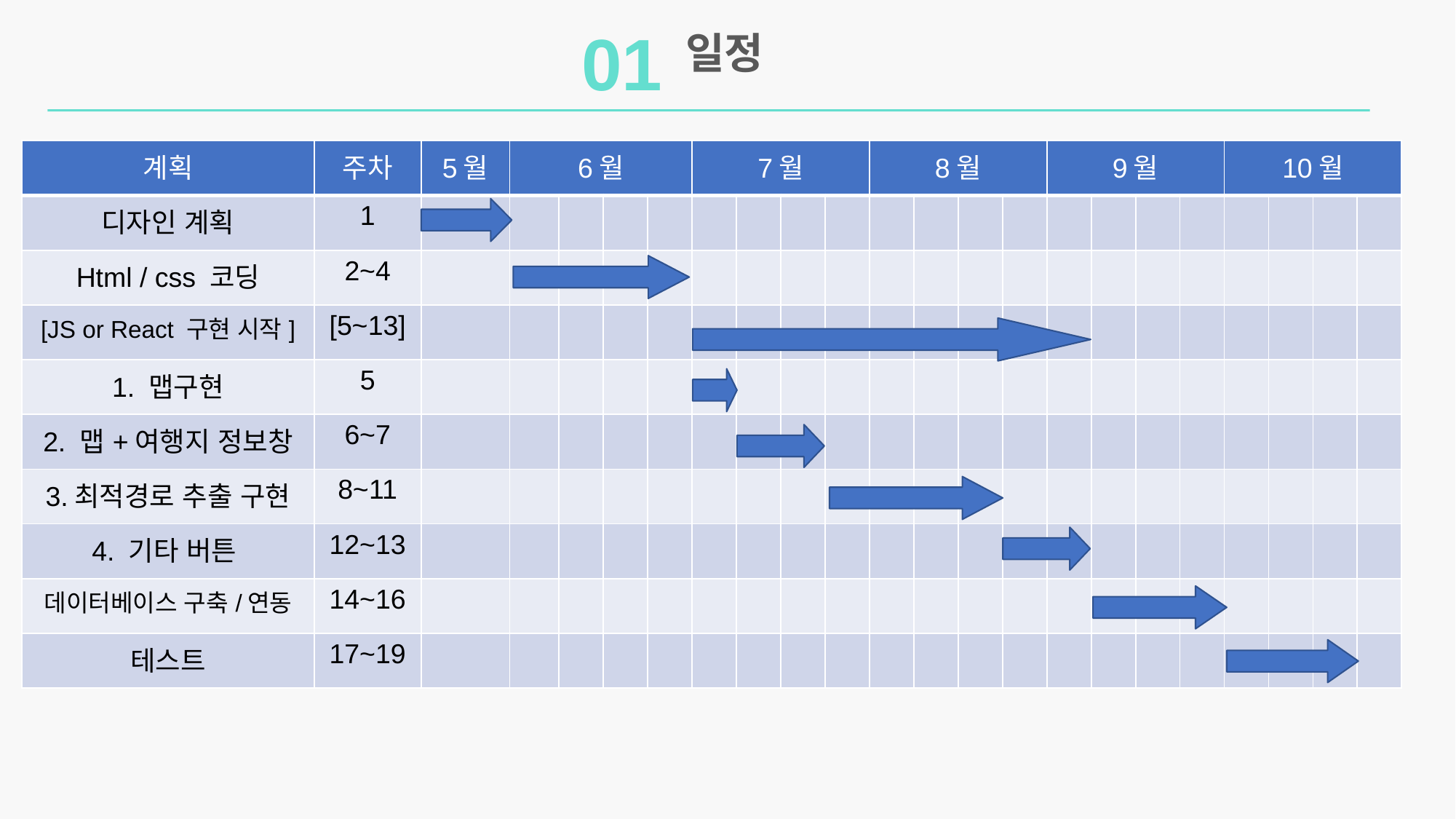

01
일정

| 계획 | 주차 | 5월 | 6월 |  |  |  | 7월 |  |  |  | 8월 |  |  |  | 9월 |  |  |  | 10월 |  |  |  |
| --- | --- | --- | --- | --- | --- | --- | --- | --- | --- | --- | --- | --- | --- | --- | --- | --- | --- | --- | --- | --- | --- | --- |
| 디자인 계획 | 1 |  |  |  |  |  |  |  |  |  |  |  |  |  |  |  |  |  |  |  |  |  |
| Html / css 코딩 | 2~4 |  |  |  |  |  |  |  |  |  |  |  |  |  |  |  |  |  |  |  |  |  |
| [JS or React 구현 시작] | [5~13] |  |  |  |  |  |  |  |  |  |  |  |  |  |  |  |  |  |  |  |  |  |
| 1. 맵구현 | 5 |  |  |  |  |  |  |  |  |  |  |  |  |  |  |  |  |  |  |  |  |  |
| 2. 맵+여행지 정보창 | 6~7 |  |  |  |  |  |  |  |  |  |  |  |  |  |  |  |  |  |  |  |  |  |
| 3.최적경로 추출 구현 | 8~11 |  |  |  |  |  |  |  |  |  |  |  |  |  |  |  |  |  |  |  |  |  |
| 4. 기타 버튼 | 12~13 |  |  |  |  |  |  |  |  |  |  |  |  |  |  |  |  |  |  |  |  |  |
| 데이터베이스 구축/연동 | 14~16 |  |  |  |  |  |  |  |  |  |  |  |  |  |  |  |  |  |  |  |  |  |
| 테스트 | 17~19 |  |  |  |  |  |  |  |  |  |  |  |  |  |  |  |  |  |  |  |  |  |